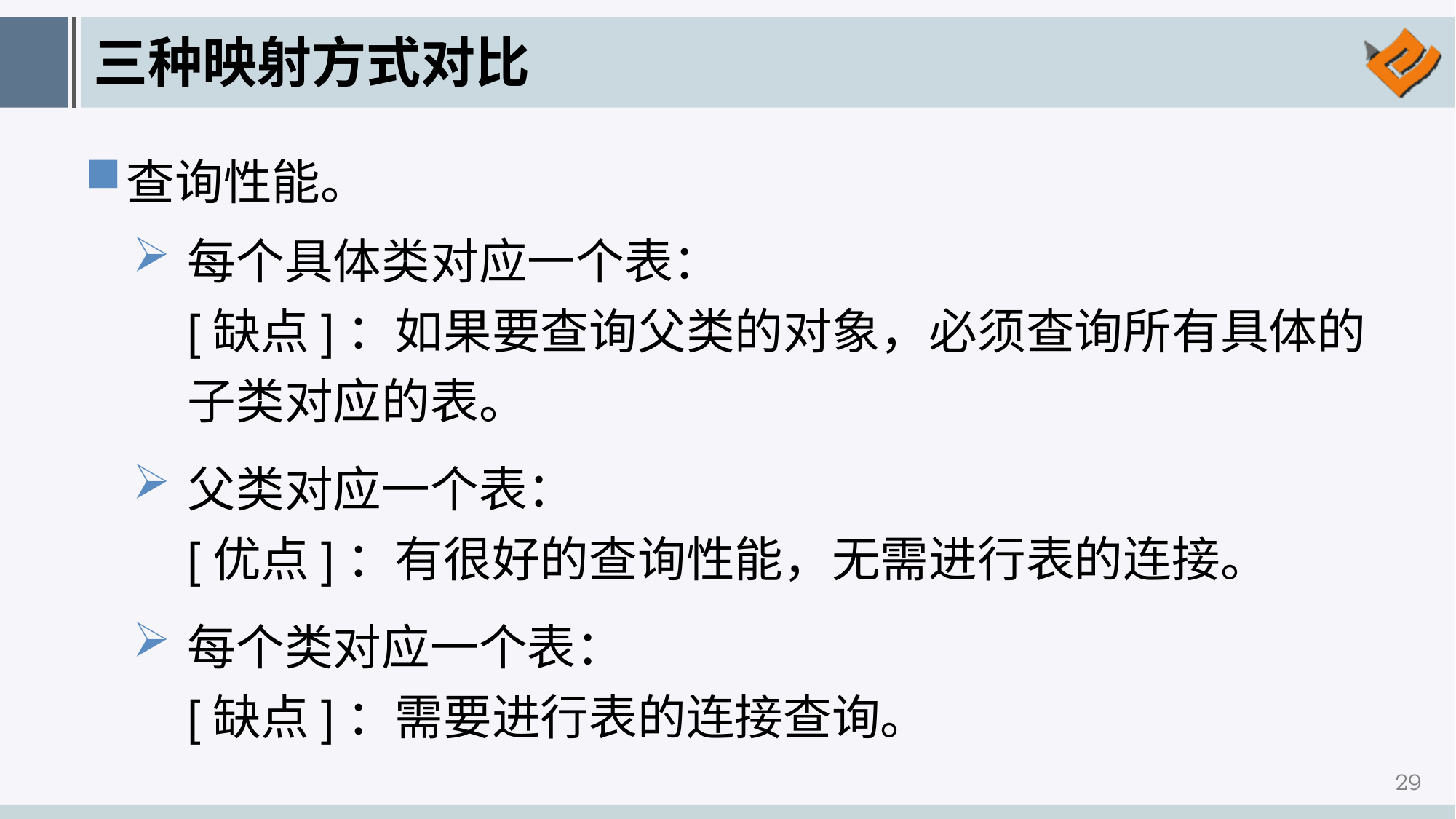

# 三种映射方式对比
查询性能。
每个具体类对应一个表：
[缺点]：如果要查询父类的对象，必须查询所有具体的子类对应的表。
父类对应一个表：
[优点]：有很好的查询性能，无需进行表的连接。
每个类对应一个表：
[缺点]：需要进行表的连接查询。